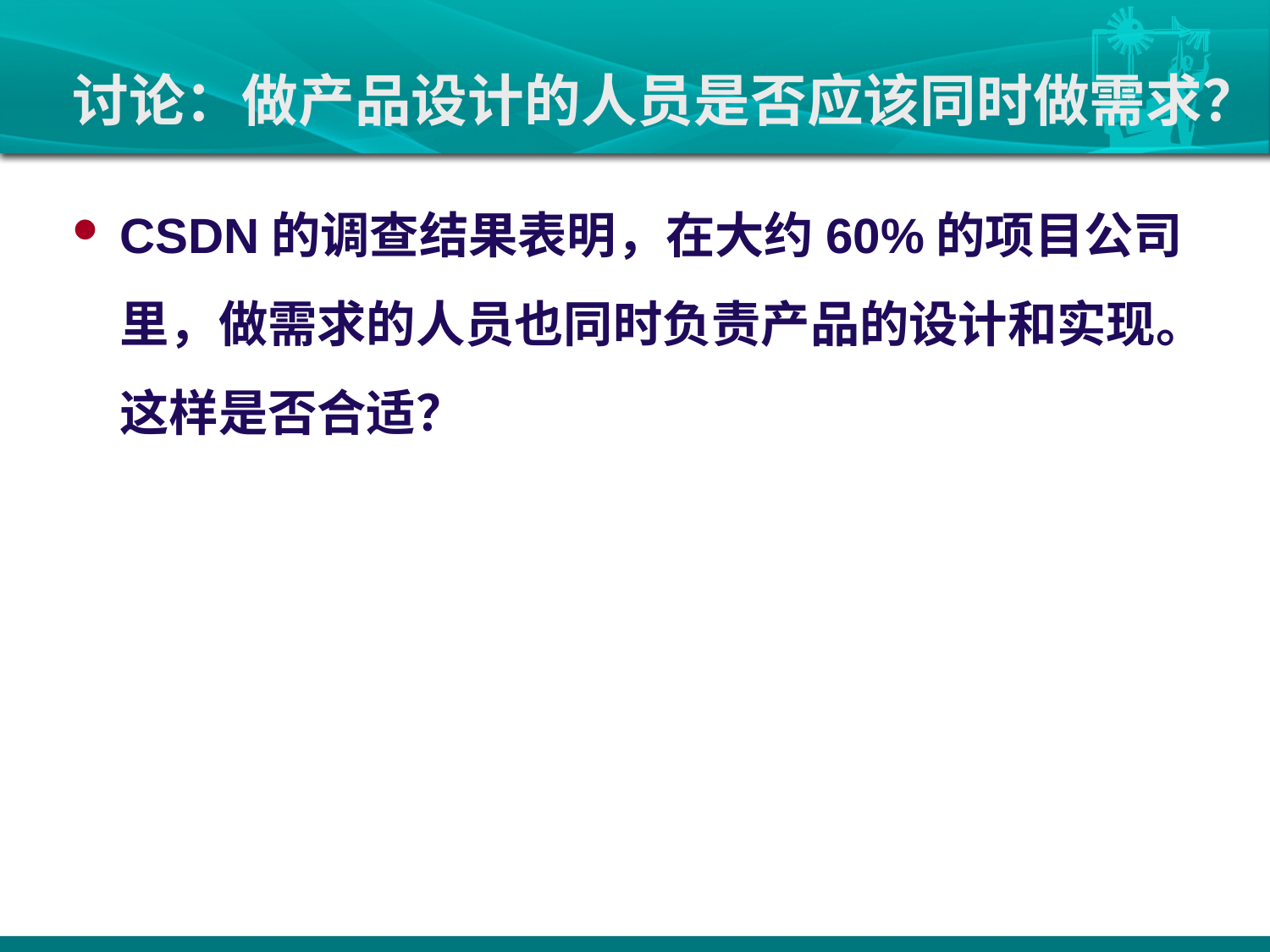

# 讨论：做产品设计的人员是否应该同时做需求？
CSDN的调查结果表明，在大约60%的项目公司里，做需求的人员也同时负责产品的设计和实现。这样是否合适？